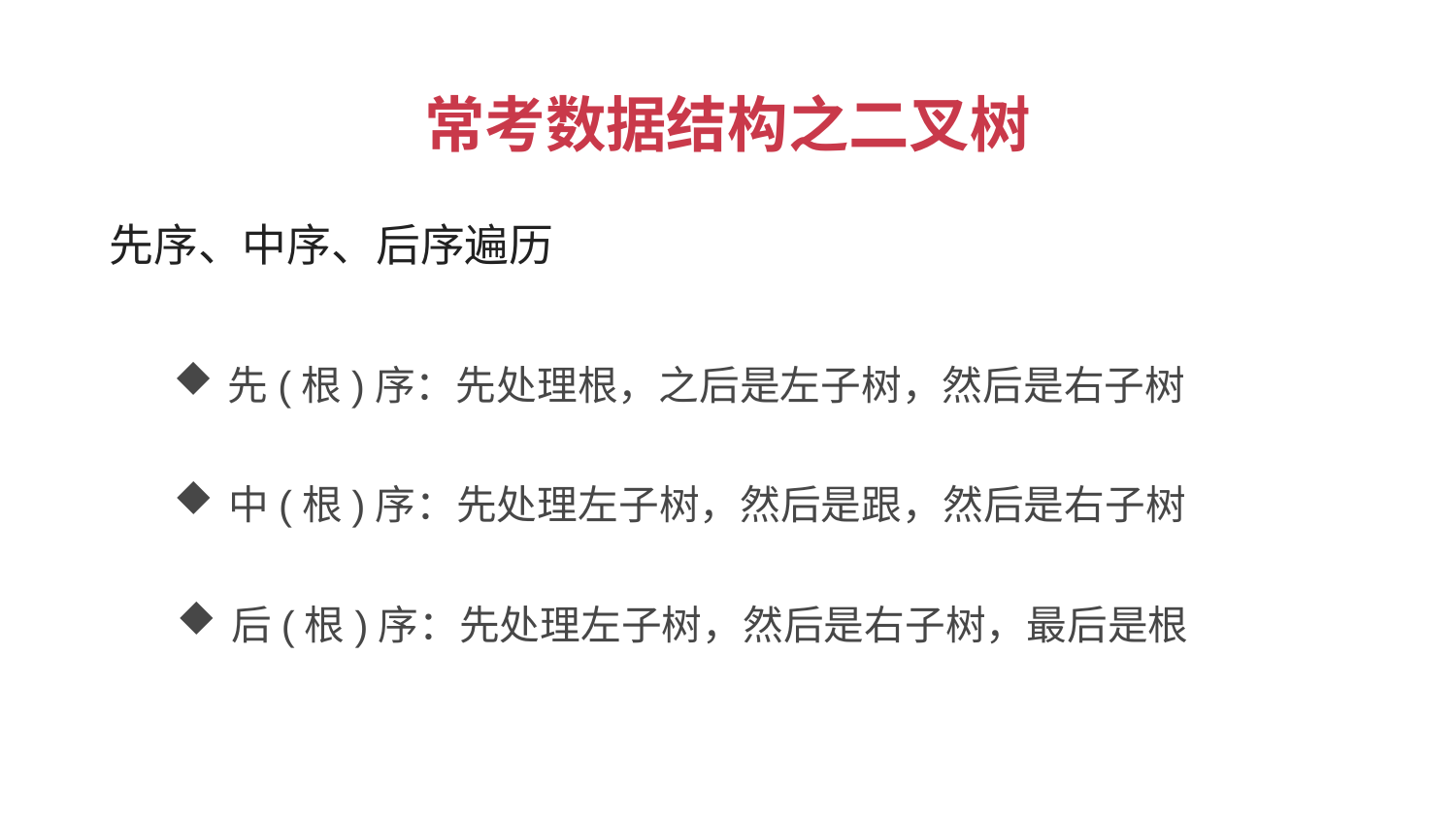

常考数据结构之二叉树
 先序、中序、后序遍历
先(根)序：先处理根，之后是左子树，然后是右子树
中(根)序：先处理左子树，然后是跟，然后是右子树
后(根)序：先处理左子树，然后是右子树，最后是根